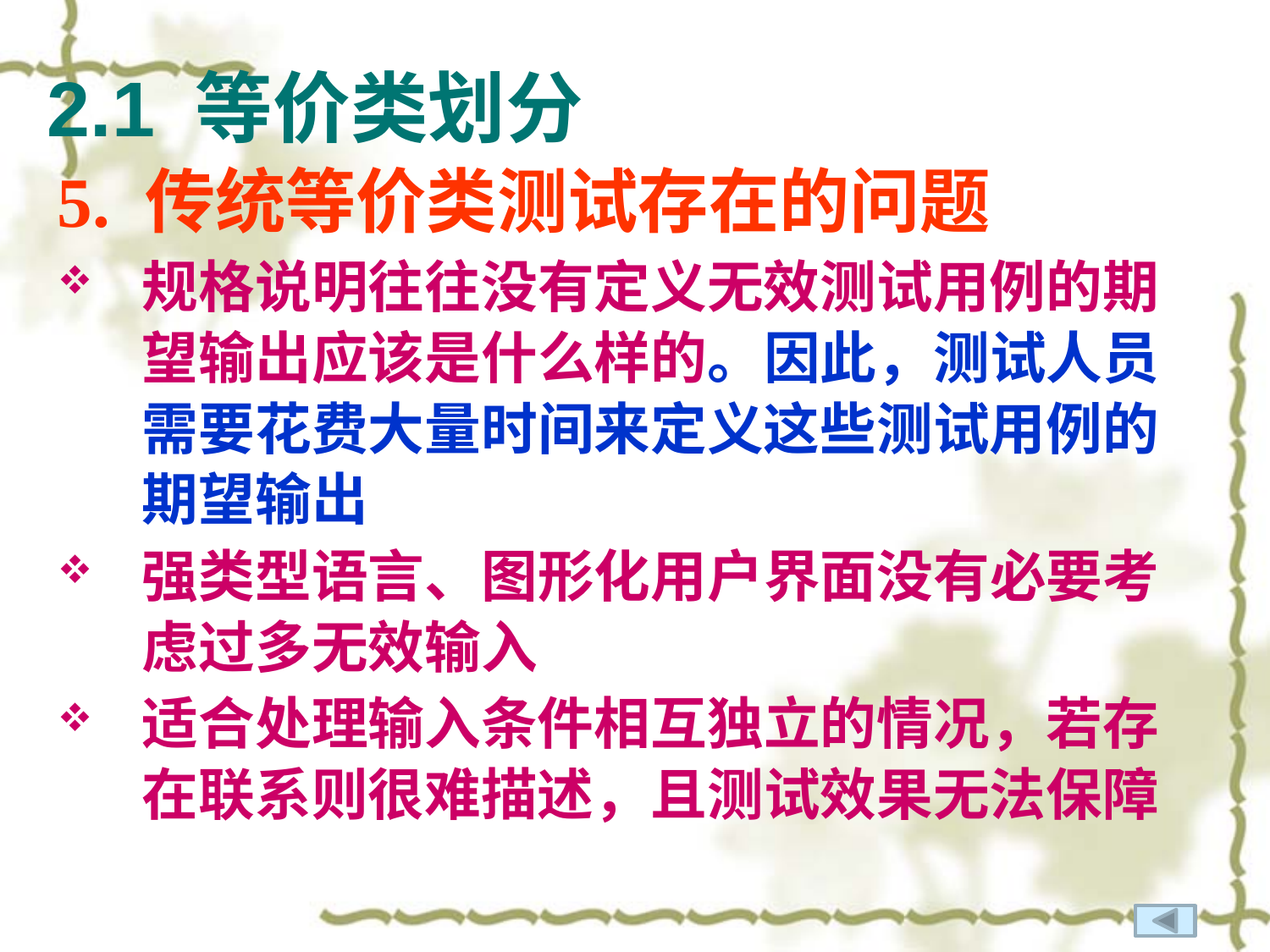

# 2.1 等价类划分
5. 传统等价类测试存在的问题
规格说明往往没有定义无效测试用例的期望输出应该是什么样的。因此，测试人员需要花费大量时间来定义这些测试用例的期望输出
强类型语言、图形化用户界面没有必要考虑过多无效输入
适合处理输入条件相互独立的情况，若存在联系则很难描述，且测试效果无法保障